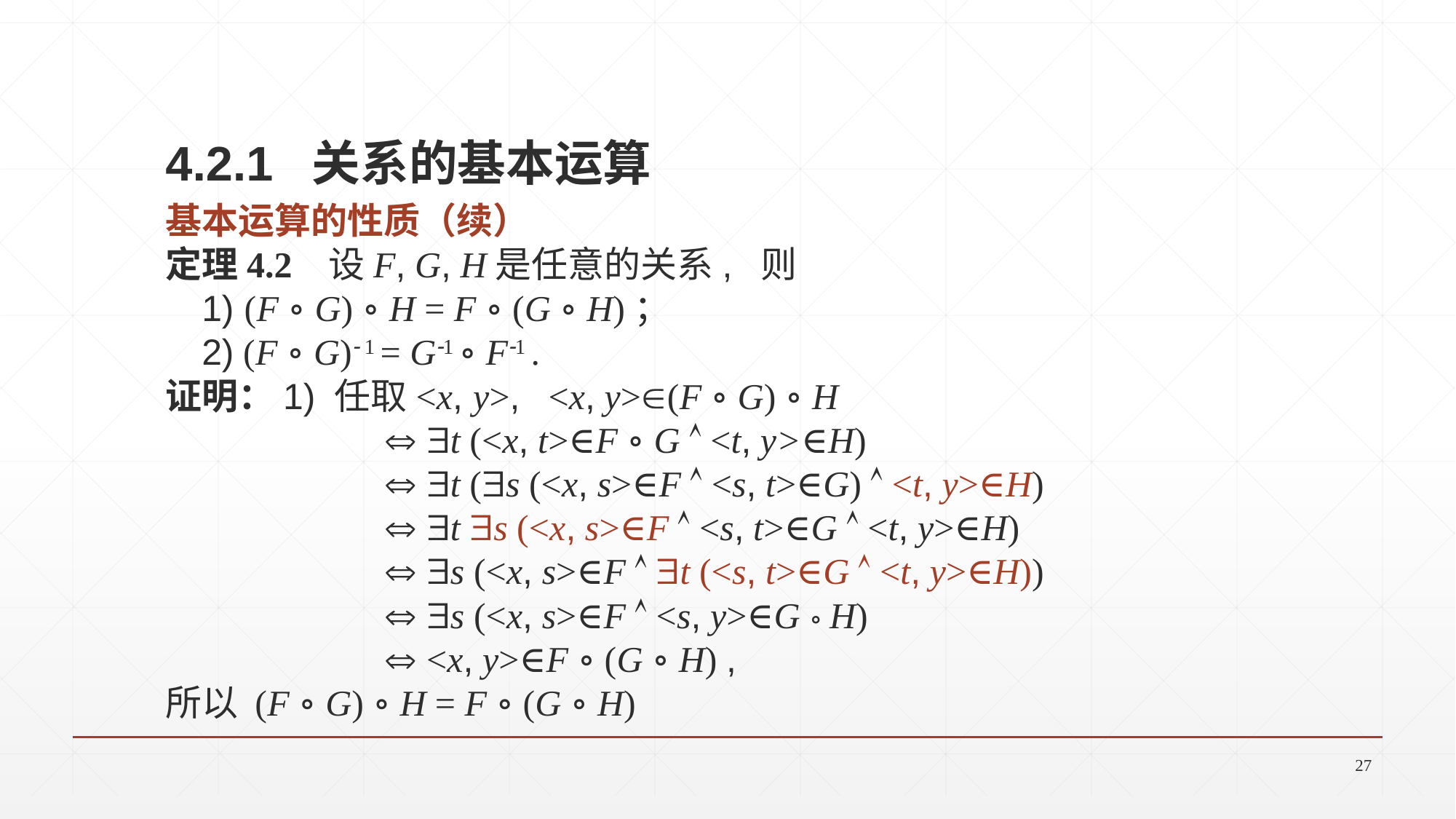

4.2.1  关系的基本运算
基本运算的性质（续）
定理4.2   设F, G, H是任意的关系,  则
    1) (F ∘ G) ∘ H = F ∘ (G ∘ H)；
    2) (F ∘ G)− 1 = G−1 ∘ F−1 .
证明：1) 任取<x, y>,   <x, y>∈(F ∘ G) ∘ H
     		⇔ ∃t (<x, t>∈F ∘ G ∧ <t, y>∈H)
      		⇔ ∃t (∃s (<x, s>∈F ∧ <s, t>∈G) ∧ <t, y>∈H)
      		⇔ ∃t ∃s (<x, s>∈F ∧ <s, t>∈G ∧ <t, y>∈H)
      		⇔ ∃s (<x, s>∈F ∧ ∃t (<s, t>∈G ∧ <t, y>∈H))
      		⇔ ∃s (<x, s>∈F ∧ <s, y>∈G ∘ H)
      		⇔ <x, y>∈F ∘ (G ∘ H) ,
所以 (F ∘ G) ∘ H = F ∘ (G ∘ H)
27